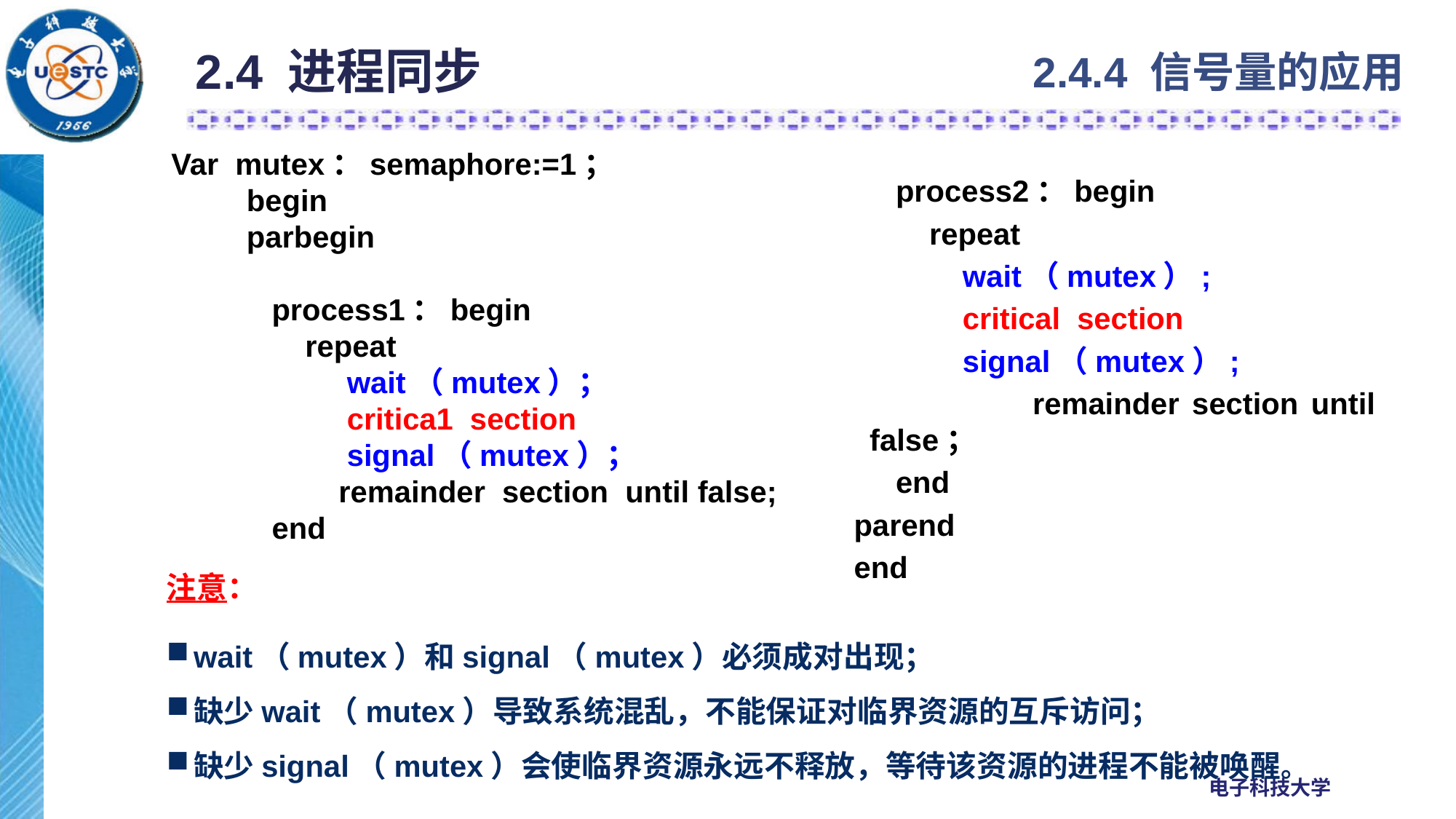

2.4 进程同步
2.4.4 信号量的应用
 Var  mutex：semaphore:=1；
          begin
          parbegin

             process1：begin
                 repeat
                      wait（mutex）；
                      critica1  section
                      signal（mutex）；
                     remainder  section  until false;
             end
        process2：begin
            repeat
                wait（mutex）;
                critical  section
                signal（mutex）;
                remainder section until false；
        end
   parend
   end
注意：
wait（mutex）和signal（mutex）必须成对出现；
缺少wait（mutex）导致系统混乱，不能保证对临界资源的互斥访问；
缺少signal（mutex）会使临界资源永远不释放，等待该资源的进程不能被唤醒。